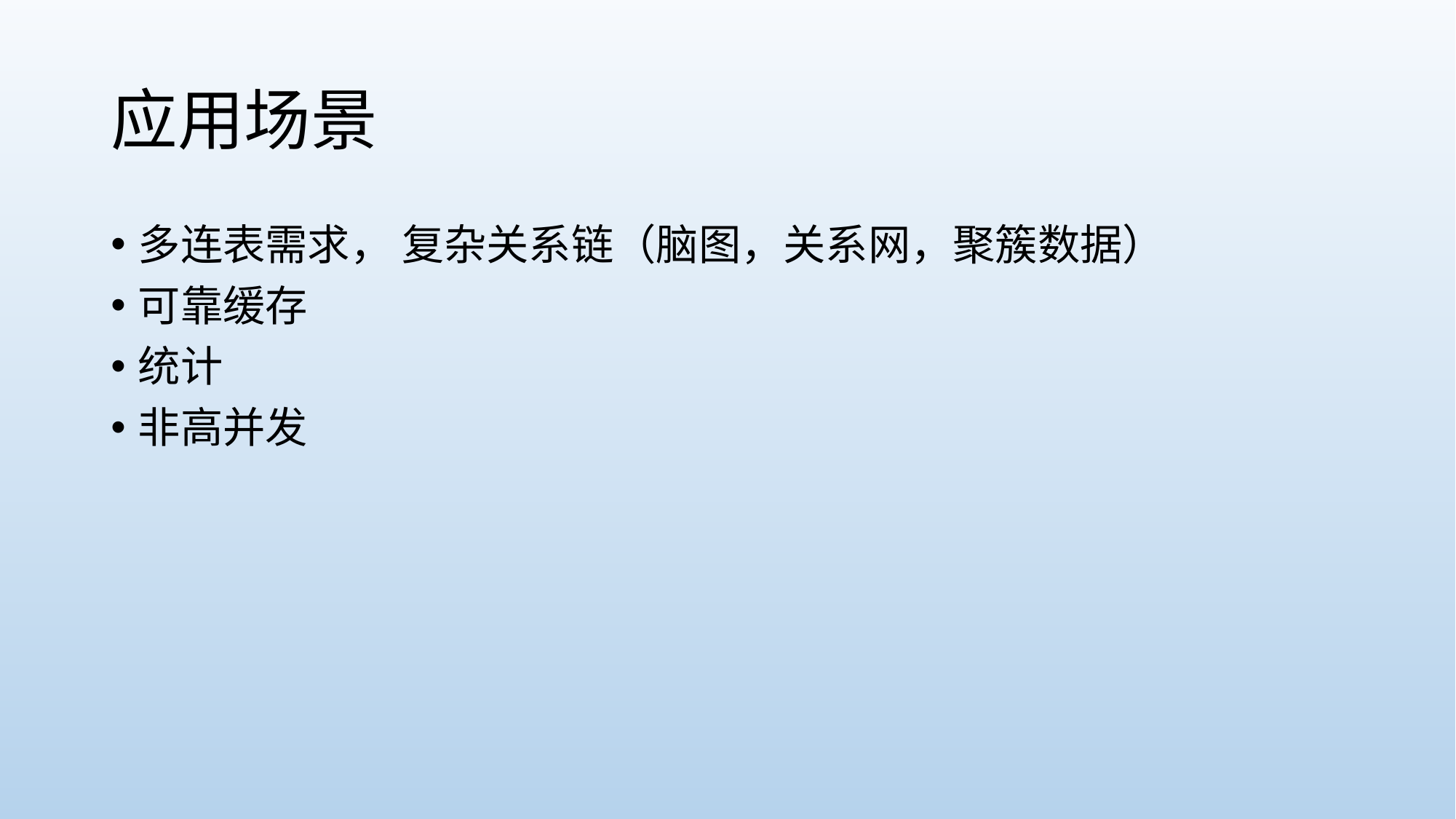

# 应用场景
多连表需求， 复杂关系链（脑图，关系网，聚簇数据）
可靠缓存
统计
非高并发